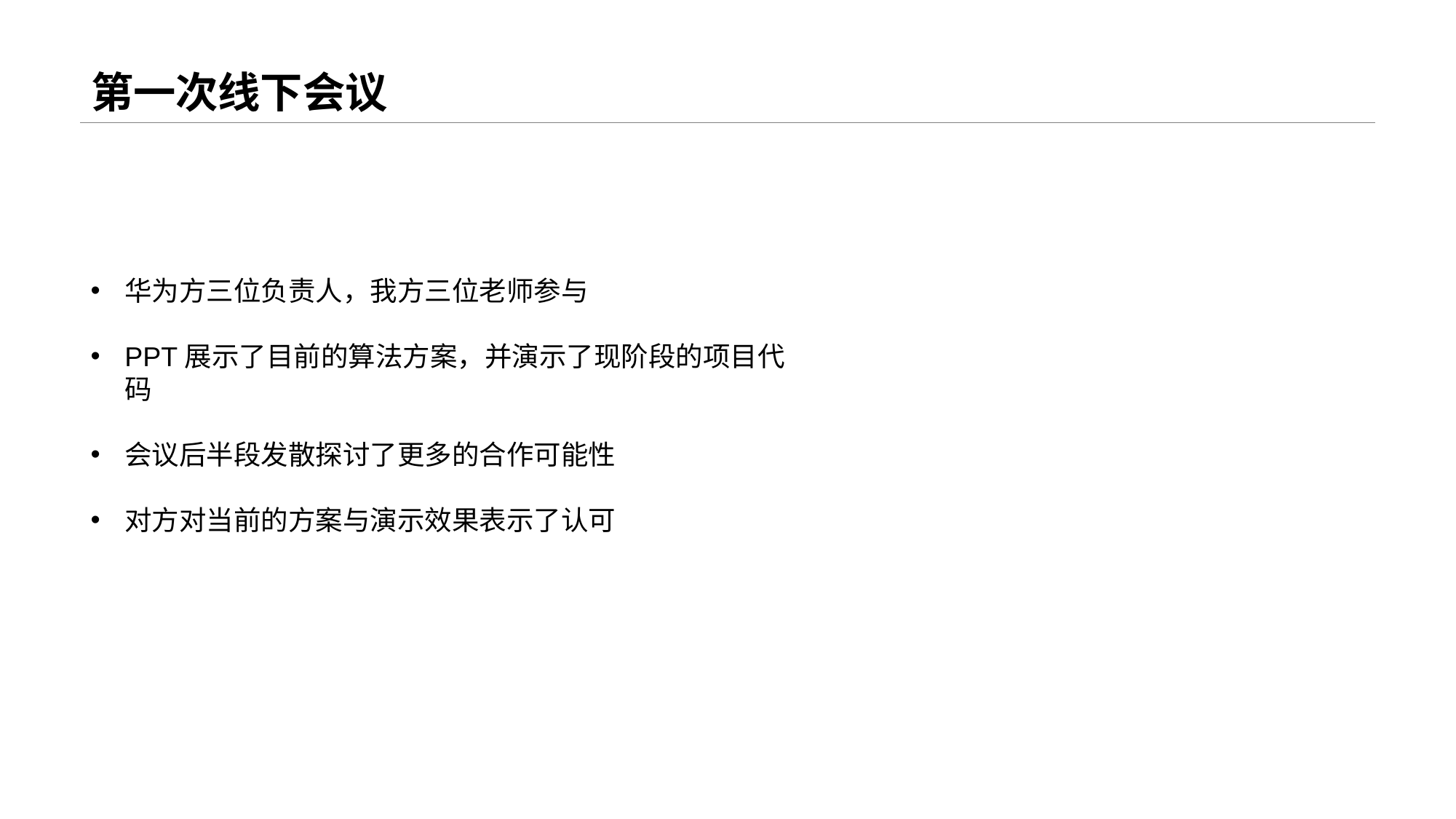

# 第一次线下会议
华为方三位负责人，我方三位老师参与

PPT展示了目前的算法方案，并演示了现阶段的项目代码

会议后半段发散探讨了更多的合作可能性

对方对当前的方案与演示效果表示了认可